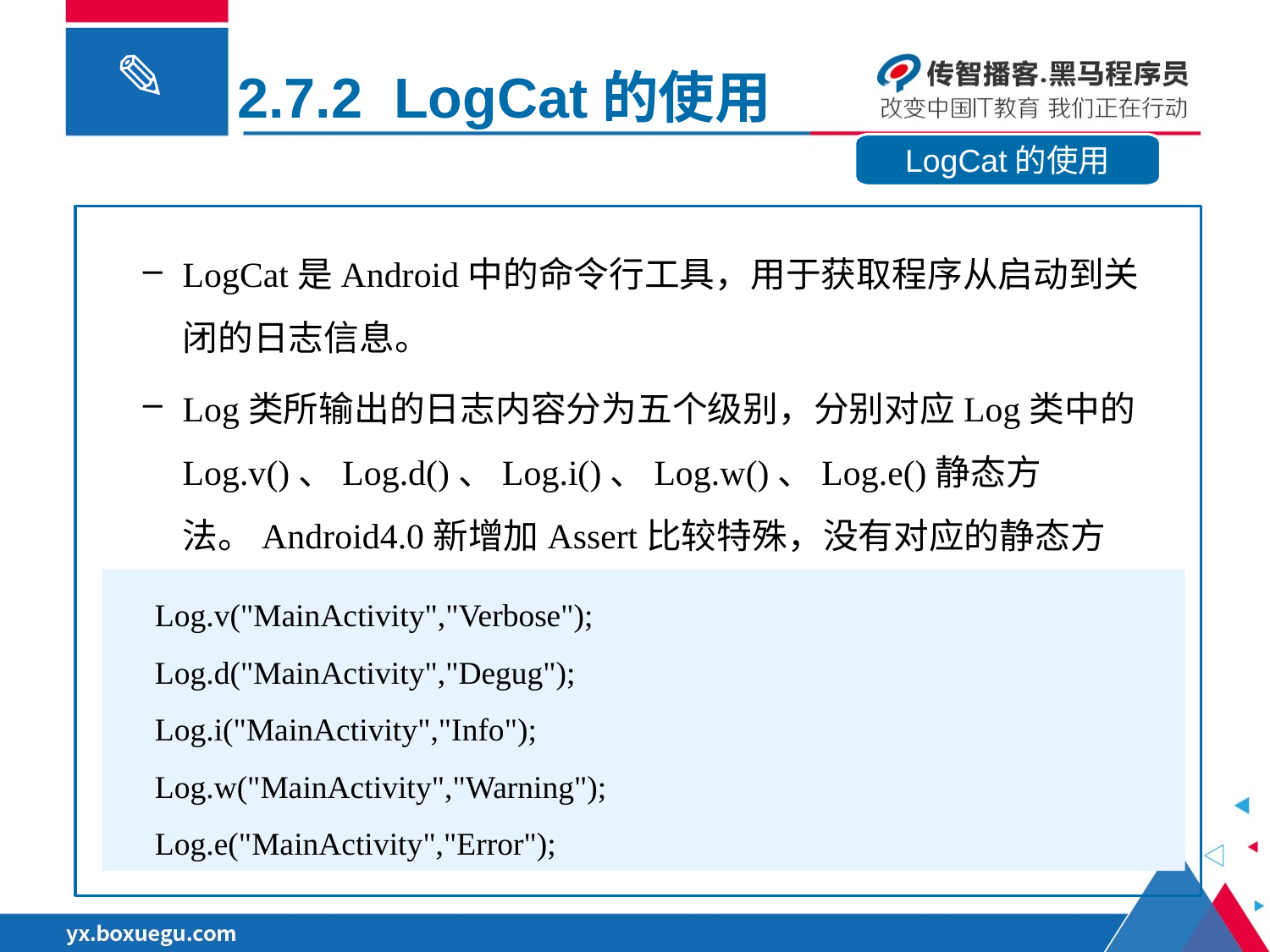

2.7.2  LogCat的使用

LogCat的使用

LogCat是Android中的命令行工具，用于获取程序从启动到关闭的日志信息。
Log类所输出的日志内容分为五个级别，分别对应Log类中的Log.v()、Log.d()、Log.i()、Log.w()、Log.e()静态方法。Android4.0新增加Assert比较特殊，没有对应的静态方法。
     Log.v("MainActivity","Verbose");
     Log.d("MainActivity","Degug");
     Log.i("MainActivity","Info");
     Log.w("MainActivity","Warning");
     Log.e("MainActivity","Error");